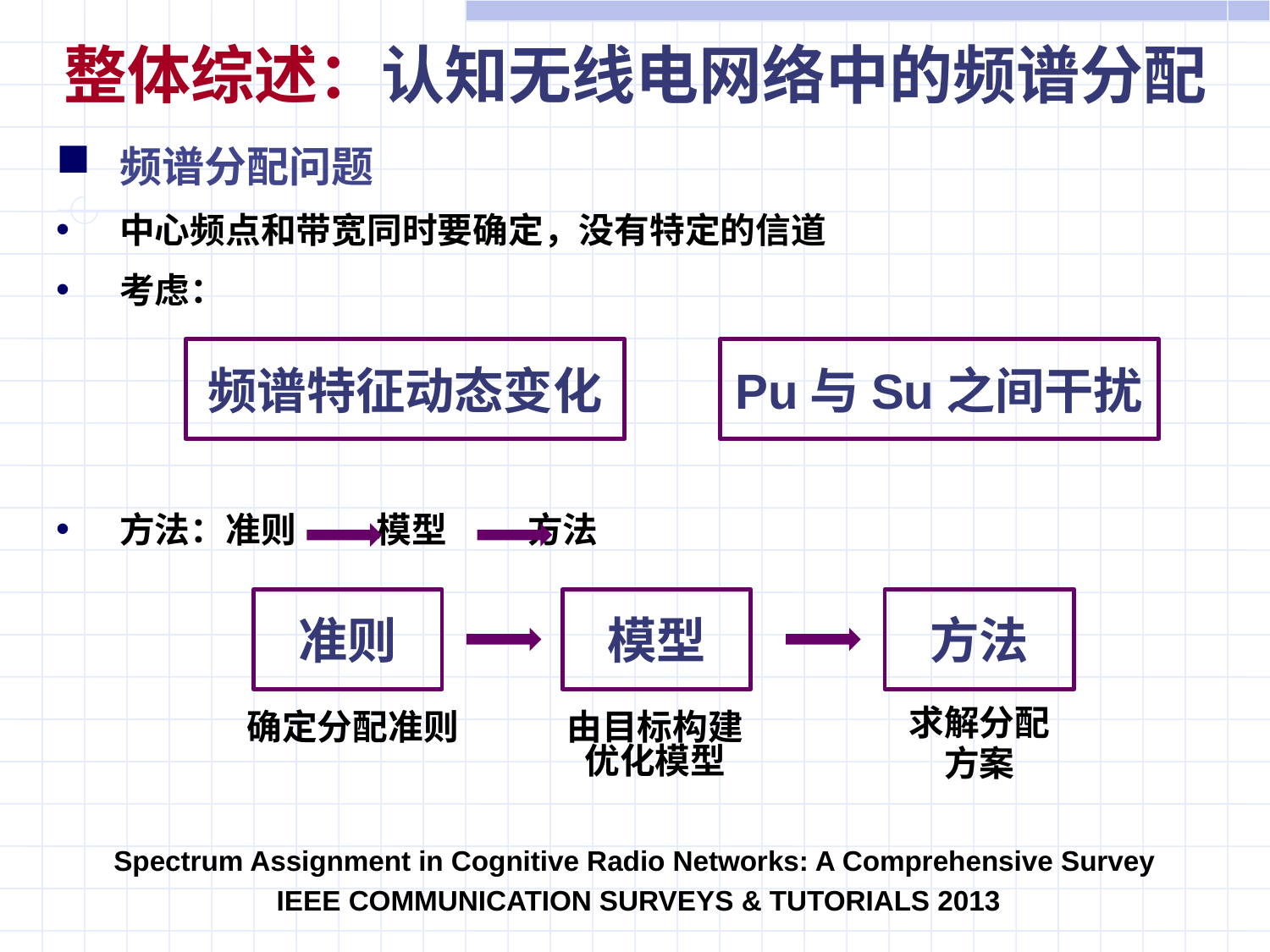

整体综述：认知无线电网络中的频谱分配
频谱分配问题
中心频点和带宽同时要确定，没有特定的信道
考虑：

方法：准则          模型          方法

频谱特征动态变化
Pu与Su之间干扰

方法
求解分配
方案
准则
确定分配准则
模型
由目标构建优化模型

Spectrum Assignment in Cognitive Radio Networks: A Comprehensive Survey
 IEEE COMMUNICATION SURVEYS & TUTORIALS 2013
3